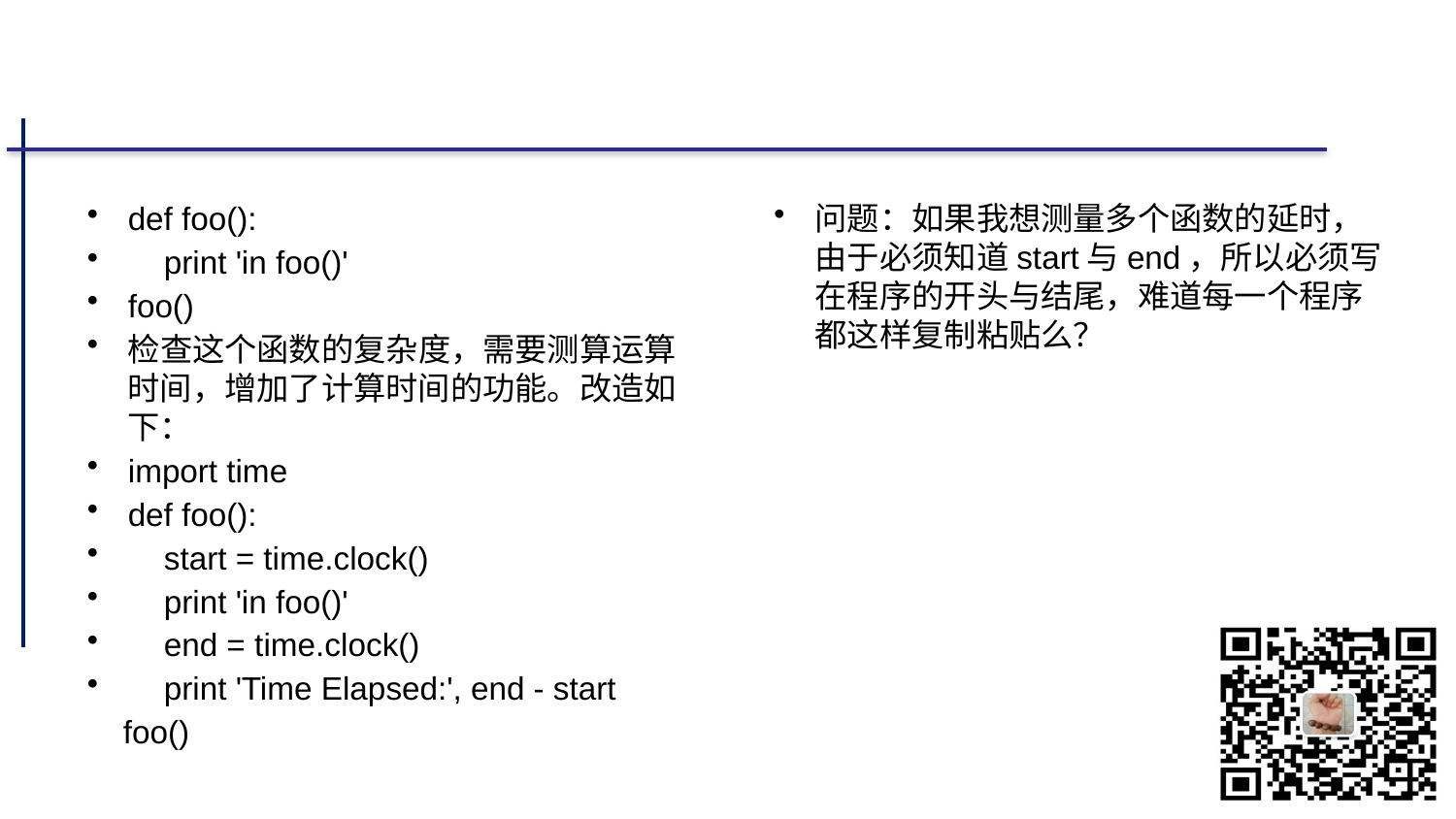

#
def foo():
    print 'in foo()'
foo()
检查这个函数的复杂度，需要测算运算时间，增加了计算时间的功能。改造如下：
import time
def foo():
    start = time.clock()
    print 'in foo()'
    end = time.clock()
    print 'Time Elapsed:', end - start
    foo()
问题：如果我想测量多个函数的延时，由于必须知道start与end，所以必须写在程序的开头与结尾，难道每一个程序都这样复制粘贴么？